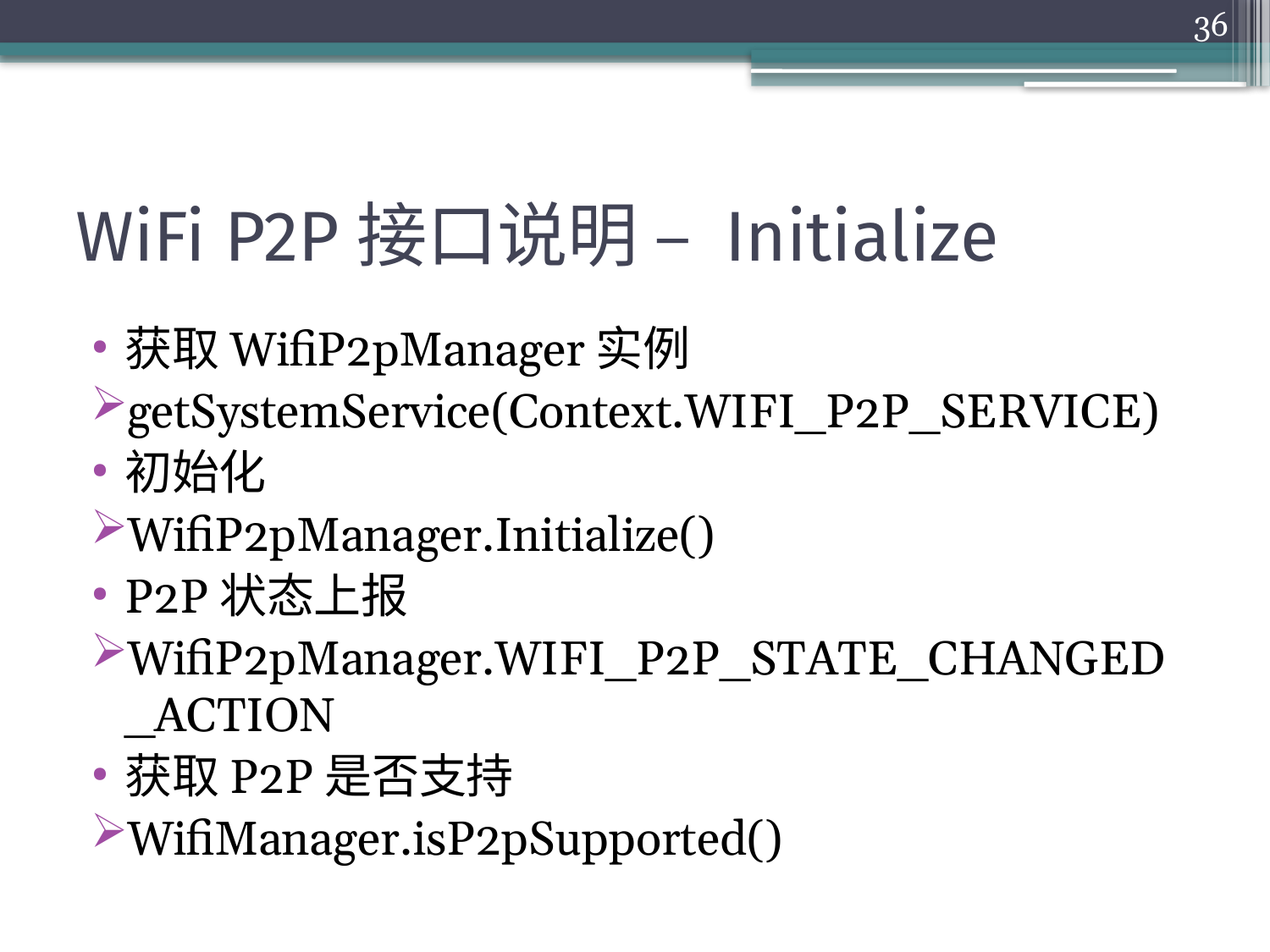

36
# WiFi P2P接口说明 – Initialize
获取WifiP2pManager实例
getSystemService(Context.WIFI_P2P_SERVICE)
初始化
WifiP2pManager.Initialize()
P2P状态上报
WifiP2pManager.WIFI_P2P_STATE_CHANGED_ACTION
获取P2P是否支持
WifiManager.isP2pSupported()